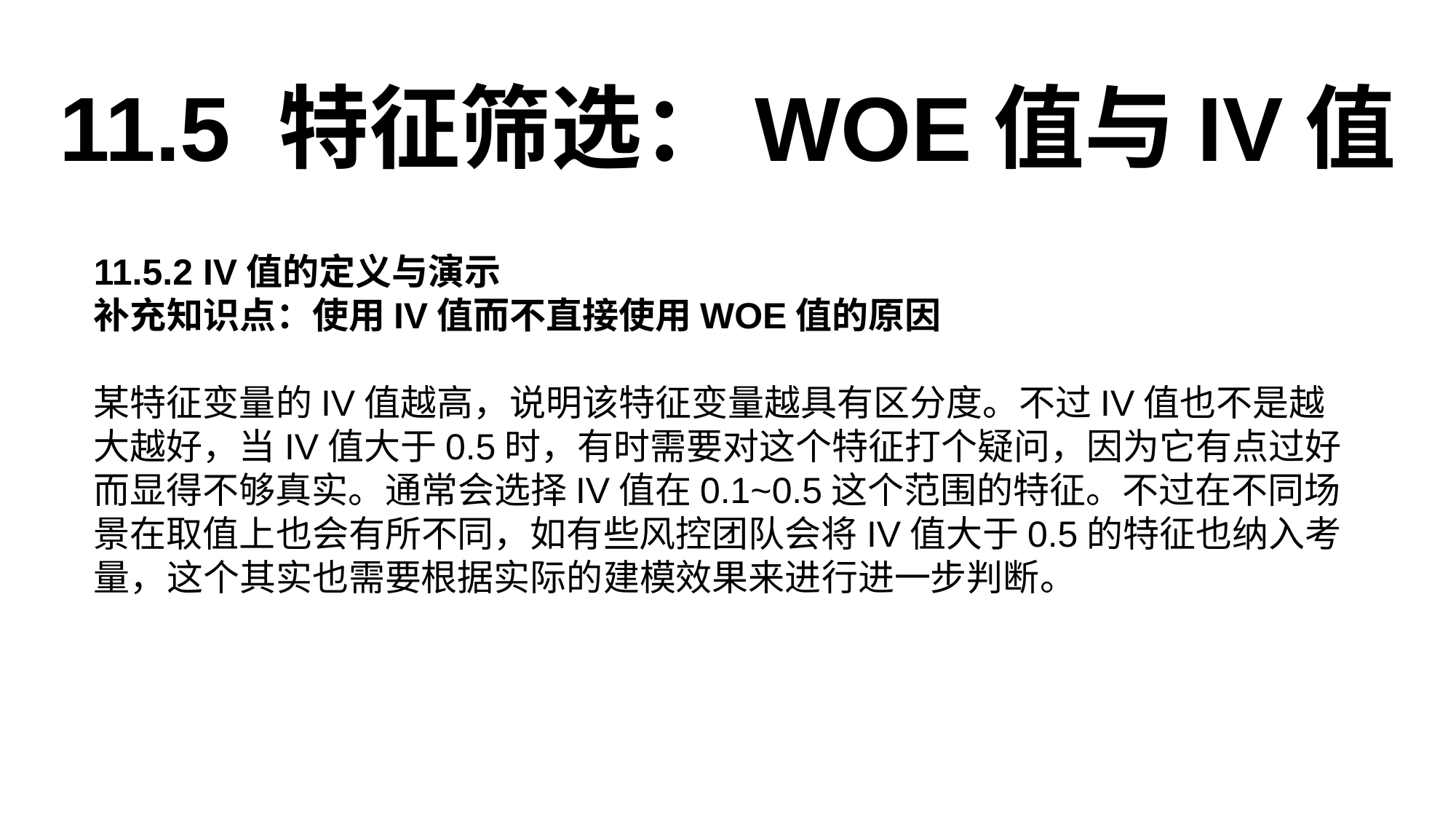

11.5 特征筛选：WOE值与IV值
11.5.2 IV值的定义与演示
补充知识点：使用IV值而不直接使用WOE值的原因

某特征变量的IV值越高，说明该特征变量越具有区分度。不过IV值也不是越大越好，当IV值大于0.5时，有时需要对这个特征打个疑问，因为它有点过好而显得不够真实。通常会选择IV值在0.1~0.5这个范围的特征。不过在不同场景在取值上也会有所不同，如有些风控团队会将IV值大于0.5的特征也纳入考量，这个其实也需要根据实际的建模效果来进行进一步判断。